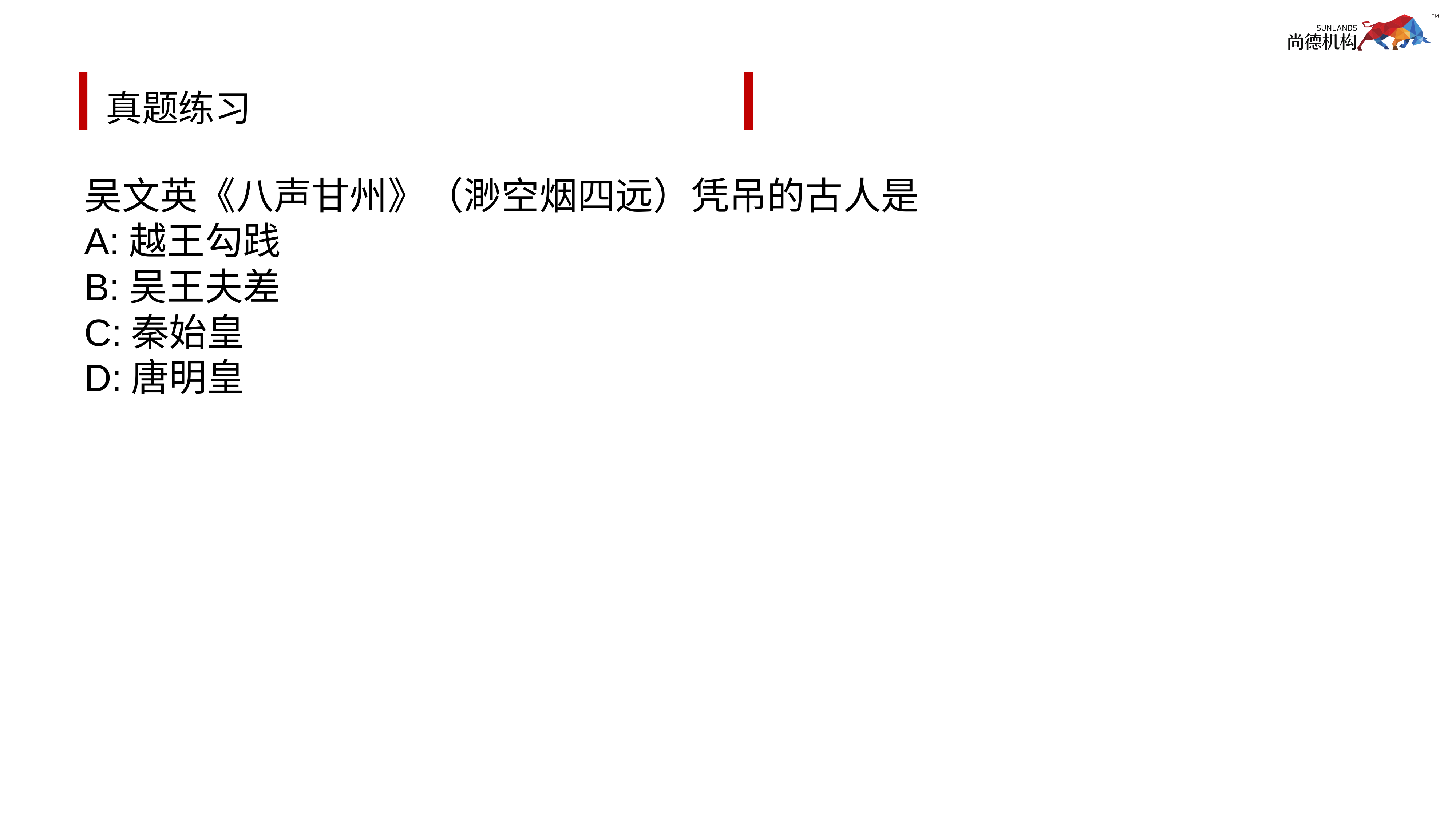

# 真题练习
吴文英《八声甘州》（渺空烟四远）凭吊的古人是
A:越王勾践
B:吴王夫差
C:秦始皇
D:唐明皇